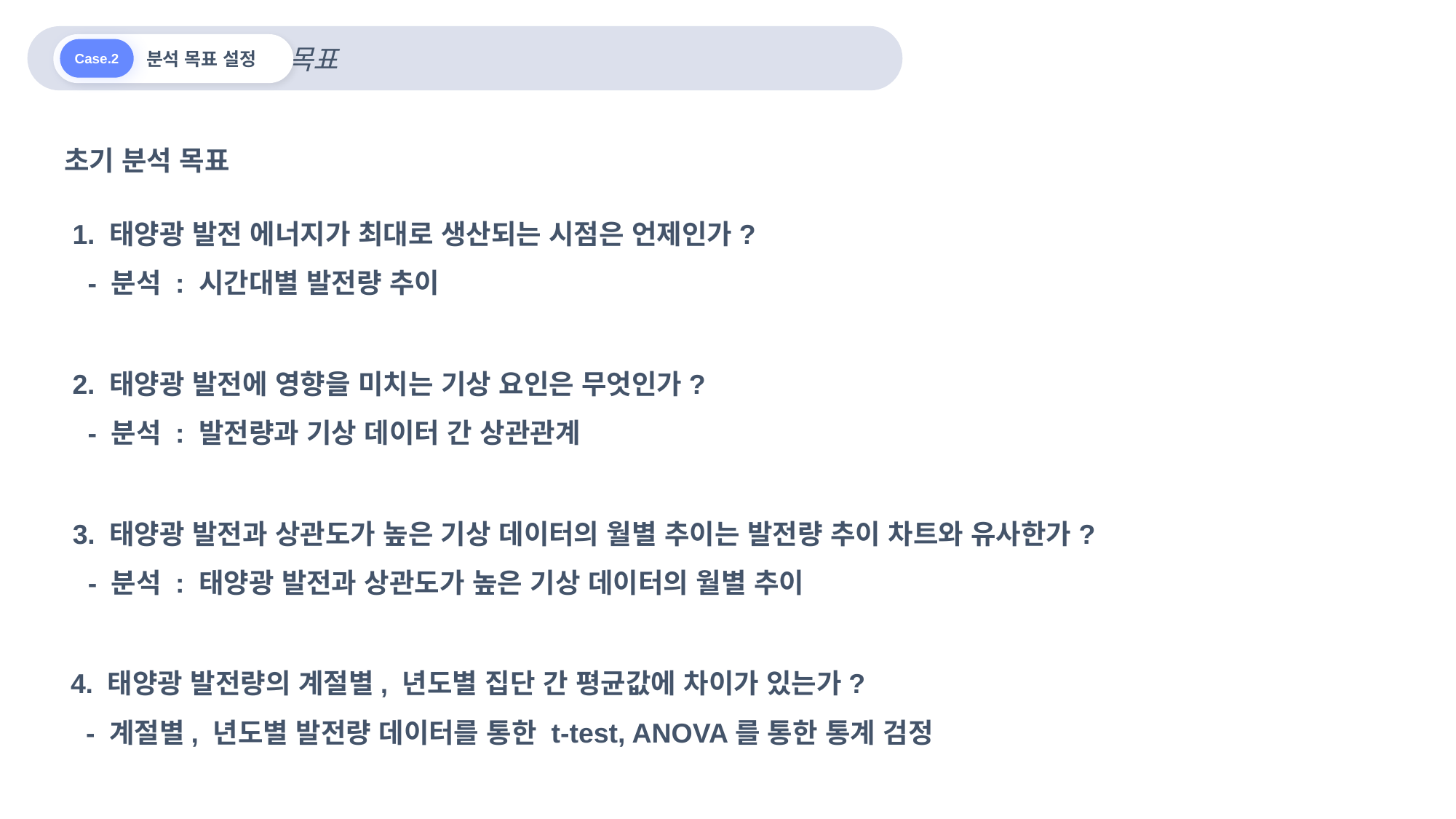

분석 목표
분석 목표 설정
Case.2

초기 분석 목표
1. 태양광 발전 에너지가 최대로 생산되는 시점은 언제인가?
  - 분석 : 시간대별 발전량 추이
2. 태양광 발전에 영향을 미치는 기상 요인은 무엇인가?
  - 분석 : 발전량과 기상 데이터 간 상관관계
3. 태양광 발전과 상관도가 높은 기상 데이터의 월별 추이는 발전량 추이 차트와 유사한가?
  - 분석 : 태양광 발전과 상관도가 높은 기상 데이터의 월별 추이
4. 태양광 발전량의 계절별, 년도별 집단 간 평균값에 차이가 있는가?
  - 계절별, 년도별 발전량 데이터를 통한 t-test, ANOVA를 통한 통계 검정